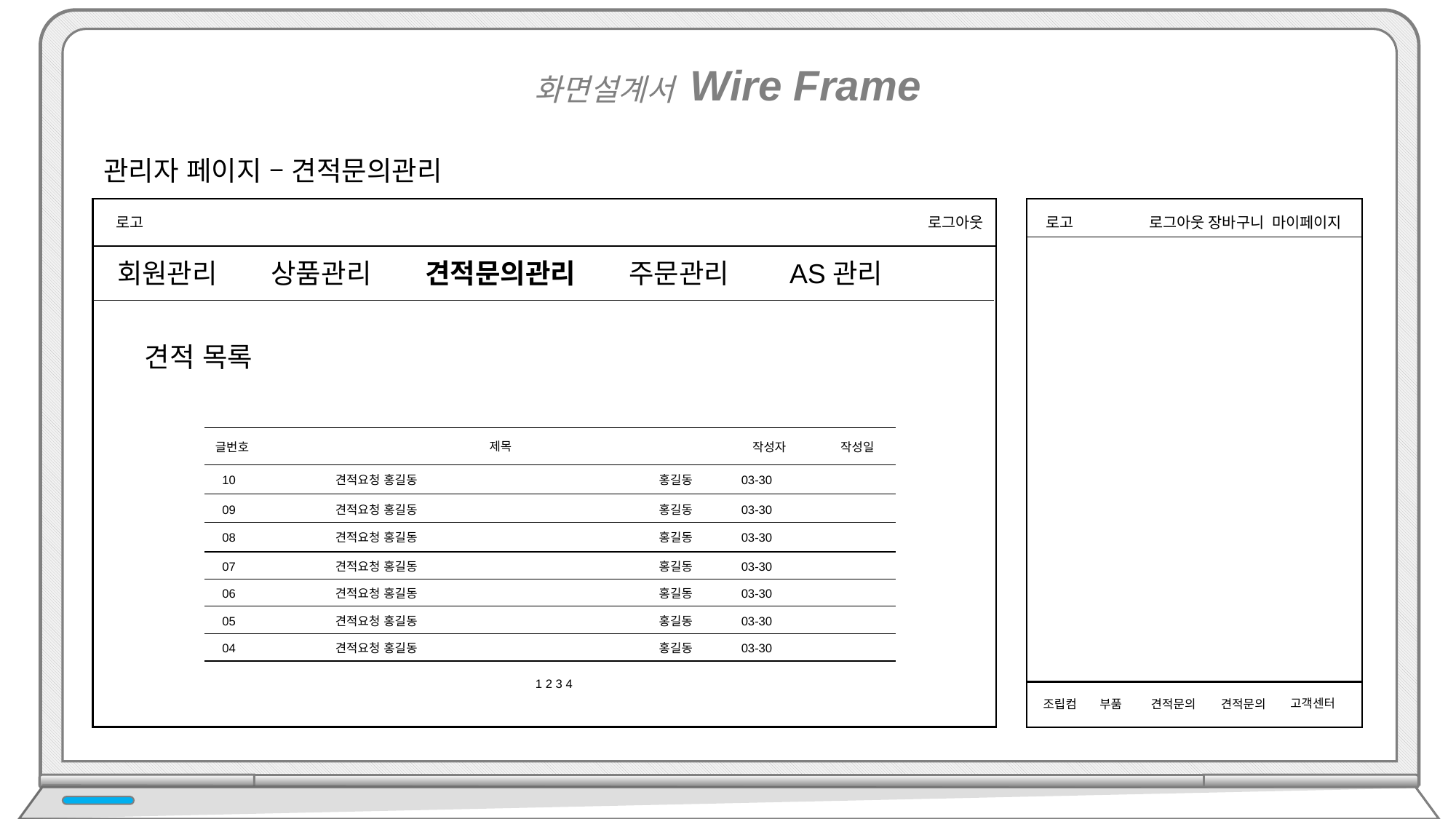

화면설계서 Wire Frame
관리자 페이지 – 견적문의관리

로그아웃
로고
로그아웃 장바구니  마이페이지
로고
회원관리       상품관리       견적문의관리       주문관리       AS관리
견적 목록
제목
글번호
작성자
작성일
  10                            견적요청 홍길동                                                                      홍길동             03-30
  09                            견적요청 홍길동                                                                      홍길동             03-30
  08                            견적요청 홍길동                                                                      홍길동             03-30
  07                            견적요청 홍길동                                                                      홍길동             03-30
  06                            견적요청 홍길동                                                                      홍길동             03-30
  05                            견적요청 홍길동                                                                      홍길동             03-30
  04                            견적요청 홍길동                                                                      홍길동             03-30
1 2 3 4

고객센터
견적문의
견적문의
조립컴
부품